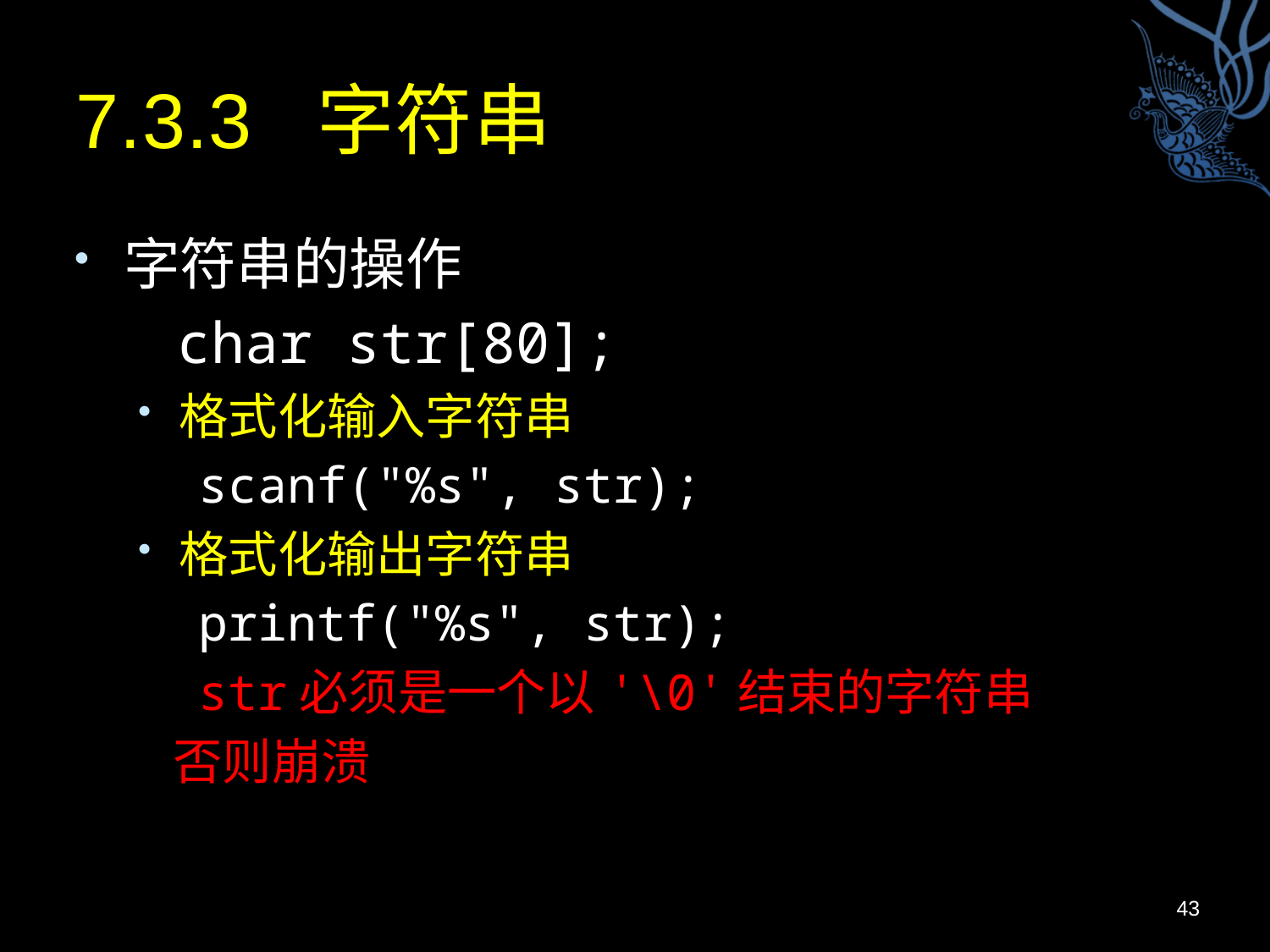

# 7.3.3  字符串
字符串的操作
   char str[80];
格式化输入字符串
  scanf("%s", str);
格式化输出字符串
  printf("%s", str);
  str必须是一个以'\0'结束的字符串
  否则崩溃
43